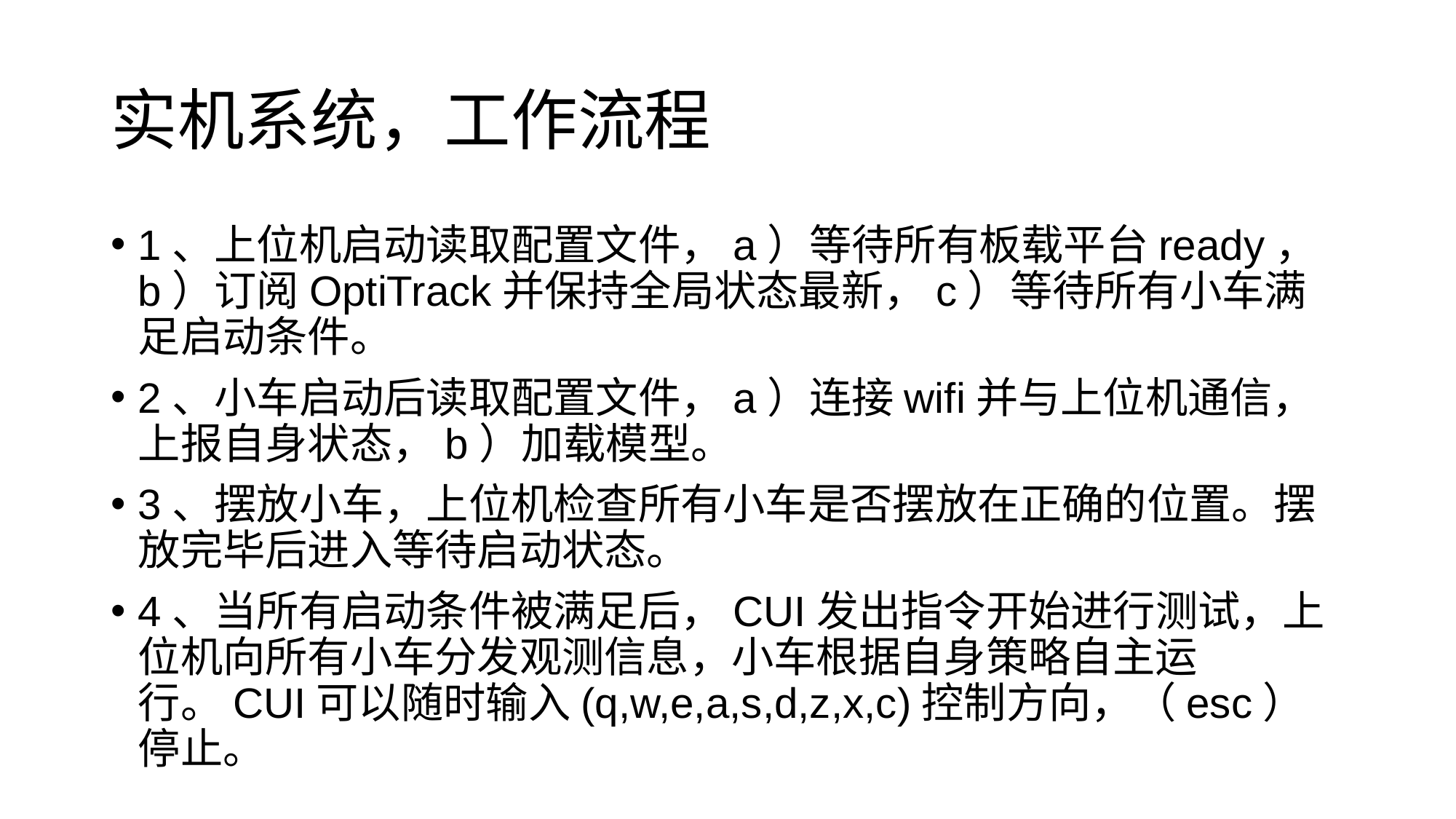

# 实机系统，工作流程
1、上位机启动读取配置文件，a）等待所有板载平台ready，b）订阅OptiTrack并保持全局状态最新，c）等待所有小车满足启动条件。
2、小车启动后读取配置文件，a）连接wifi并与上位机通信，上报自身状态，b）加载模型。
3、摆放小车，上位机检查所有小车是否摆放在正确的位置。摆放完毕后进入等待启动状态。
4、当所有启动条件被满足后，CUI发出指令开始进行测试，上位机向所有小车分发观测信息，小车根据自身策略自主运行。CUI可以随时输入(q,w,e,a,s,d,z,x,c)控制方向，（esc）停止。